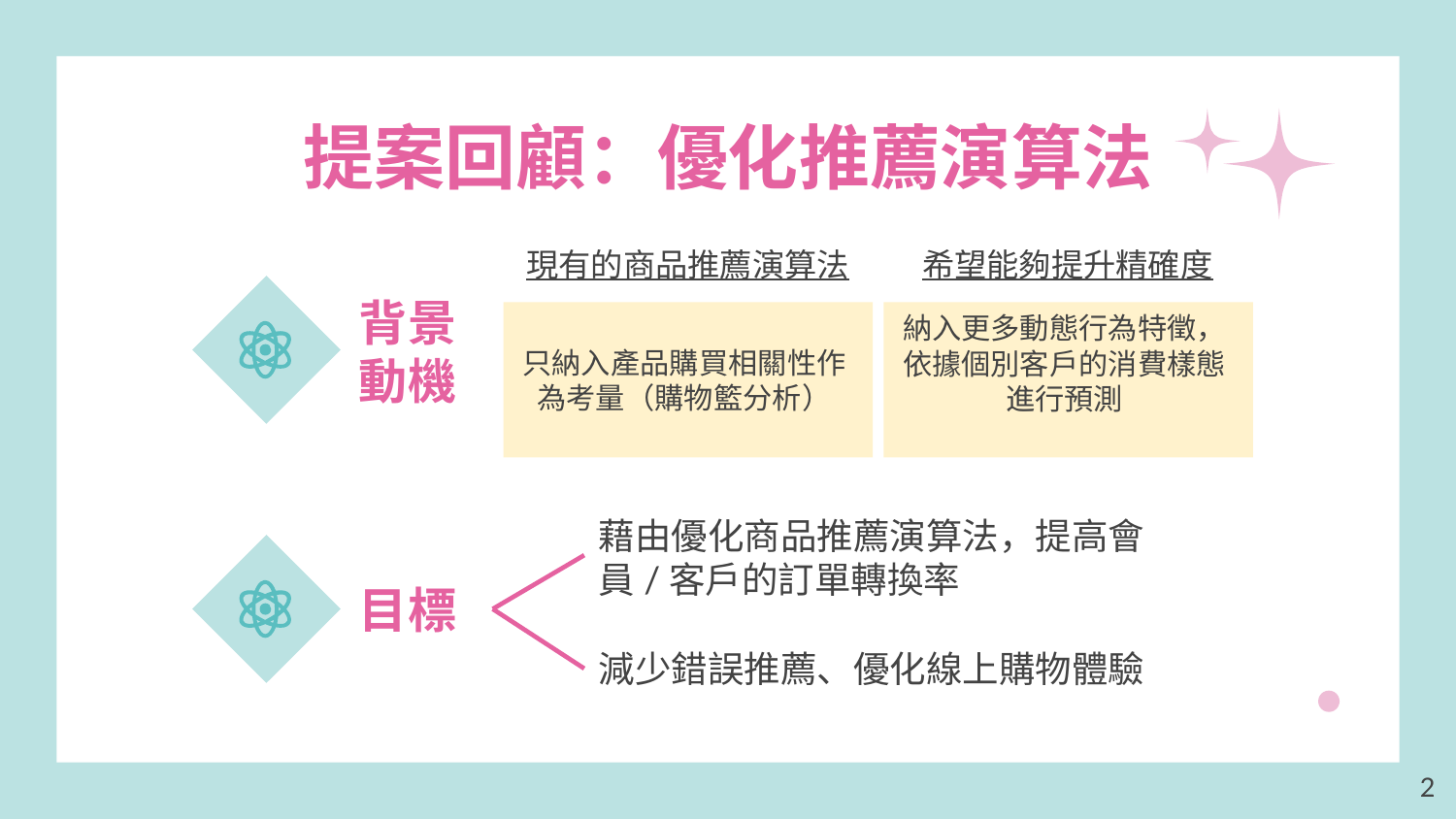

# 提案回顧：優化推薦演算法
現有的商品推薦演算法

希望能夠提升精確度

背景
動機
納入更多動態行為特徵，依據個別客戶的消費樣態進行預測

只納入產品購買相關性作為考量（購物籃分析）
藉由優化商品推薦演算法，提高會員/客戶的訂單轉換率

目標
減少錯誤推薦、優化線上購物體驗

2